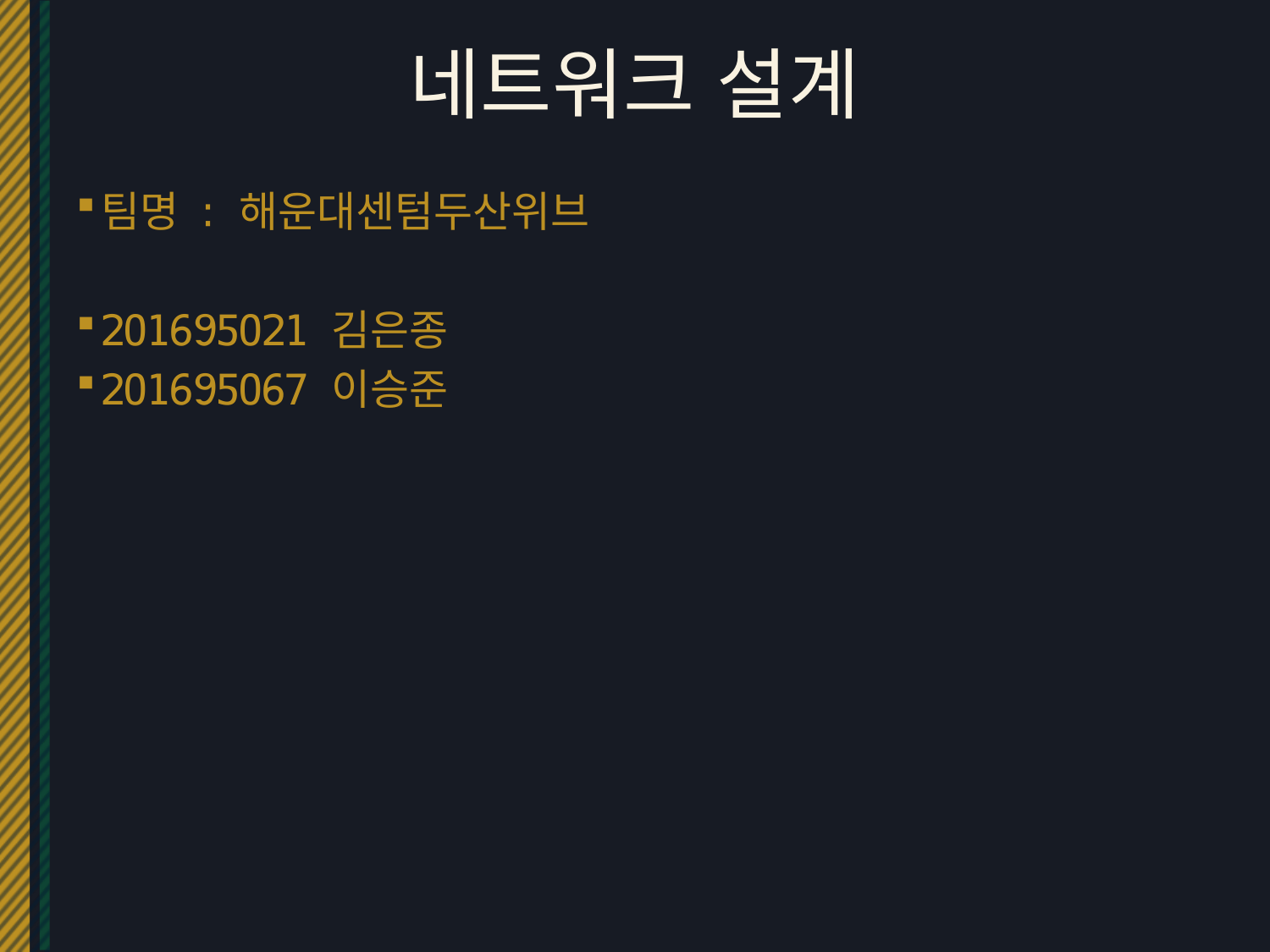

# 네트워크 설계
팀명 : 해운대센텀두산위브

201695021 김은종
201695067 이승준